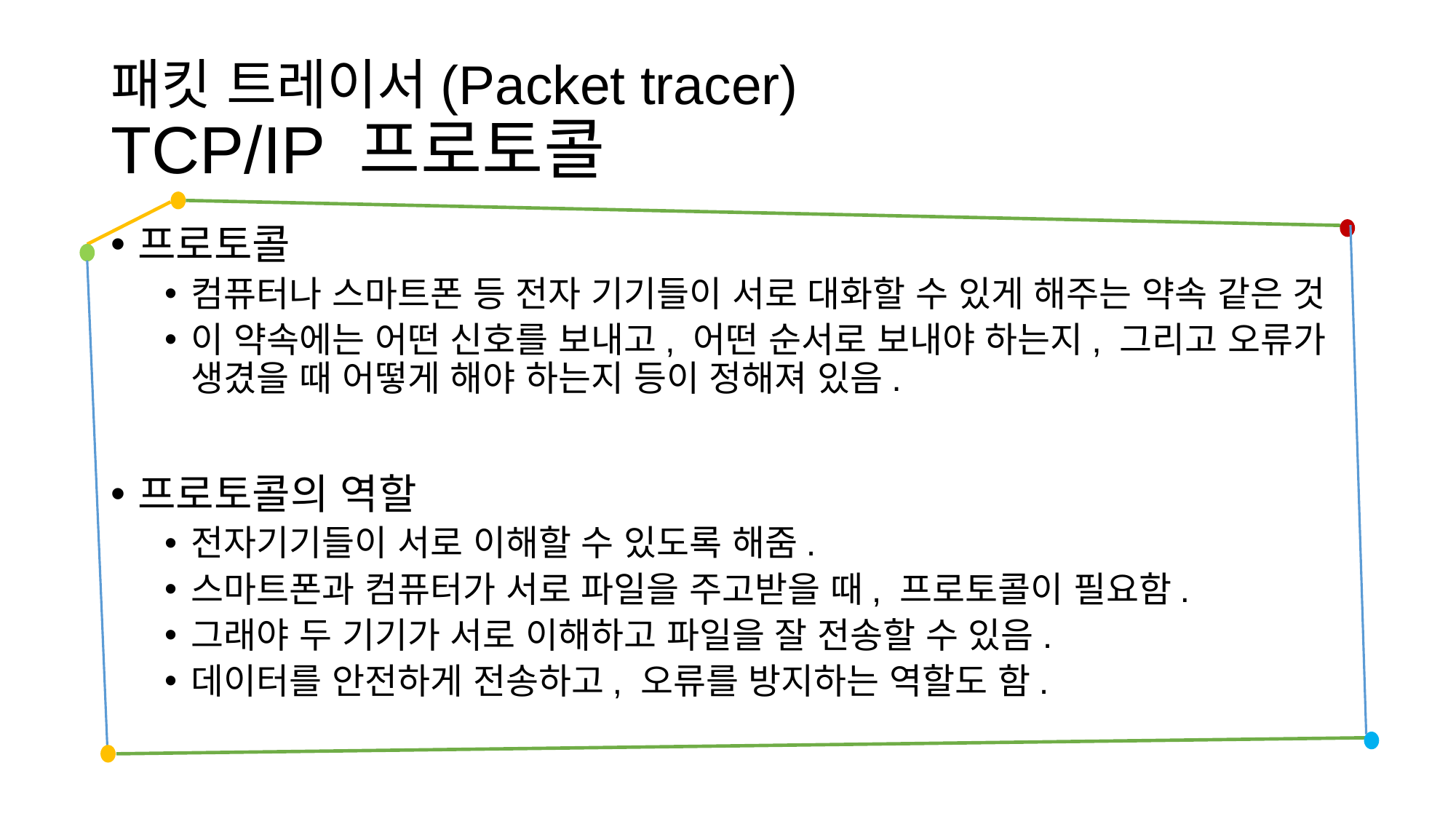

# 패킷 트레이서(Packet tracer) TCP/IP 프로토콜

프로토콜
컴퓨터나 스마트폰 등 전자 기기들이 서로 대화할 수 있게 해주는 약속 같은 것
이 약속에는 어떤 신호를 보내고, 어떤 순서로 보내야 하는지, 그리고 오류가 생겼을 때 어떻게 해야 하는지 등이 정해져 있음.

프로토콜의 역할
전자기기들이 서로 이해할 수 있도록 해줌.
스마트폰과 컴퓨터가 서로 파일을 주고받을 때, 프로토콜이 필요함.
그래야 두 기기가 서로 이해하고 파일을 잘 전송할 수 있음.
데이터를 안전하게 전송하고, 오류를 방지하는 역할도 함.